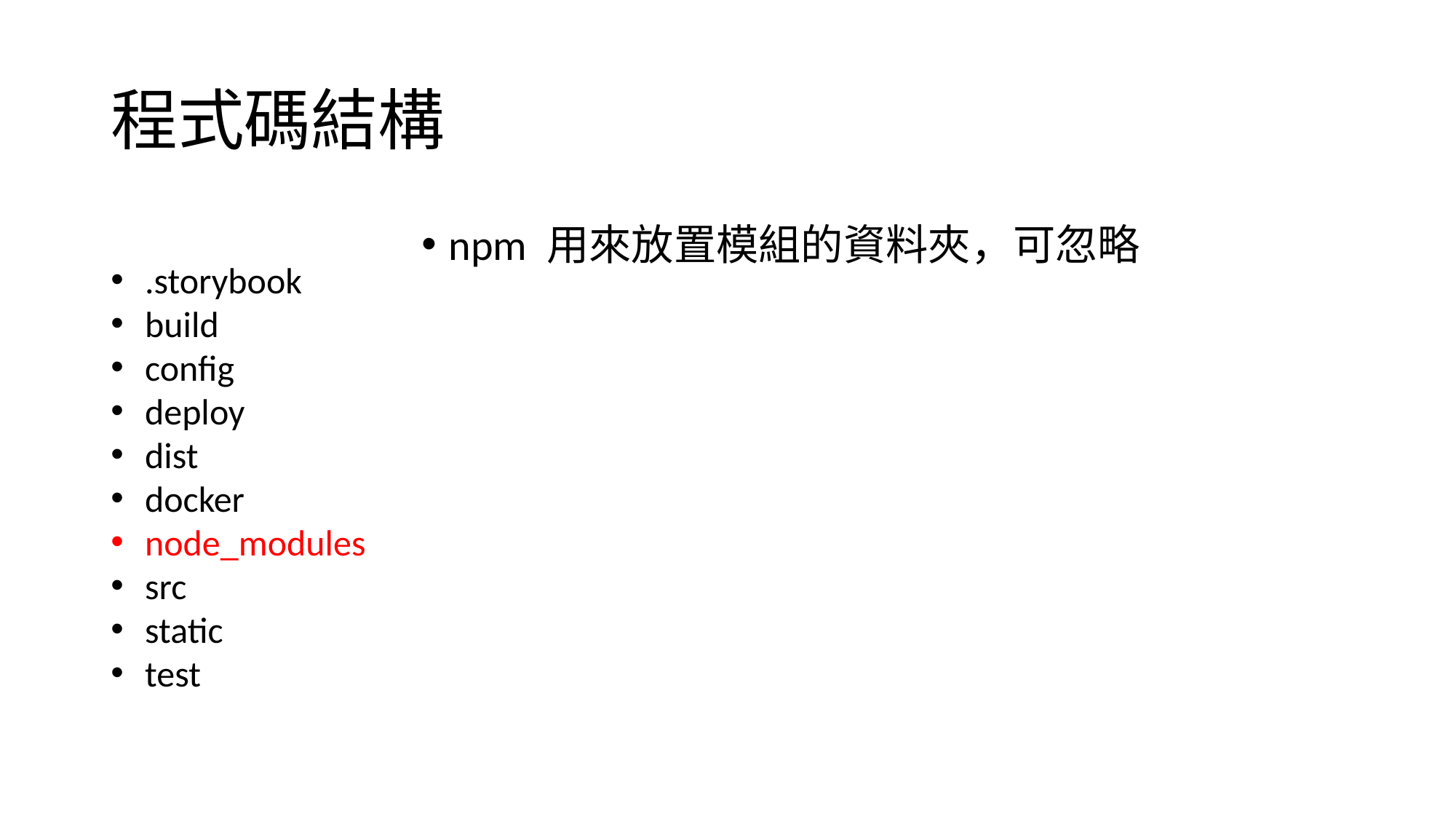

# 程式碼結構
npm 用來放置模組的資料夾，可忽略
.storybook
build
config
deploy
dist
docker
node_modules
src
static
test